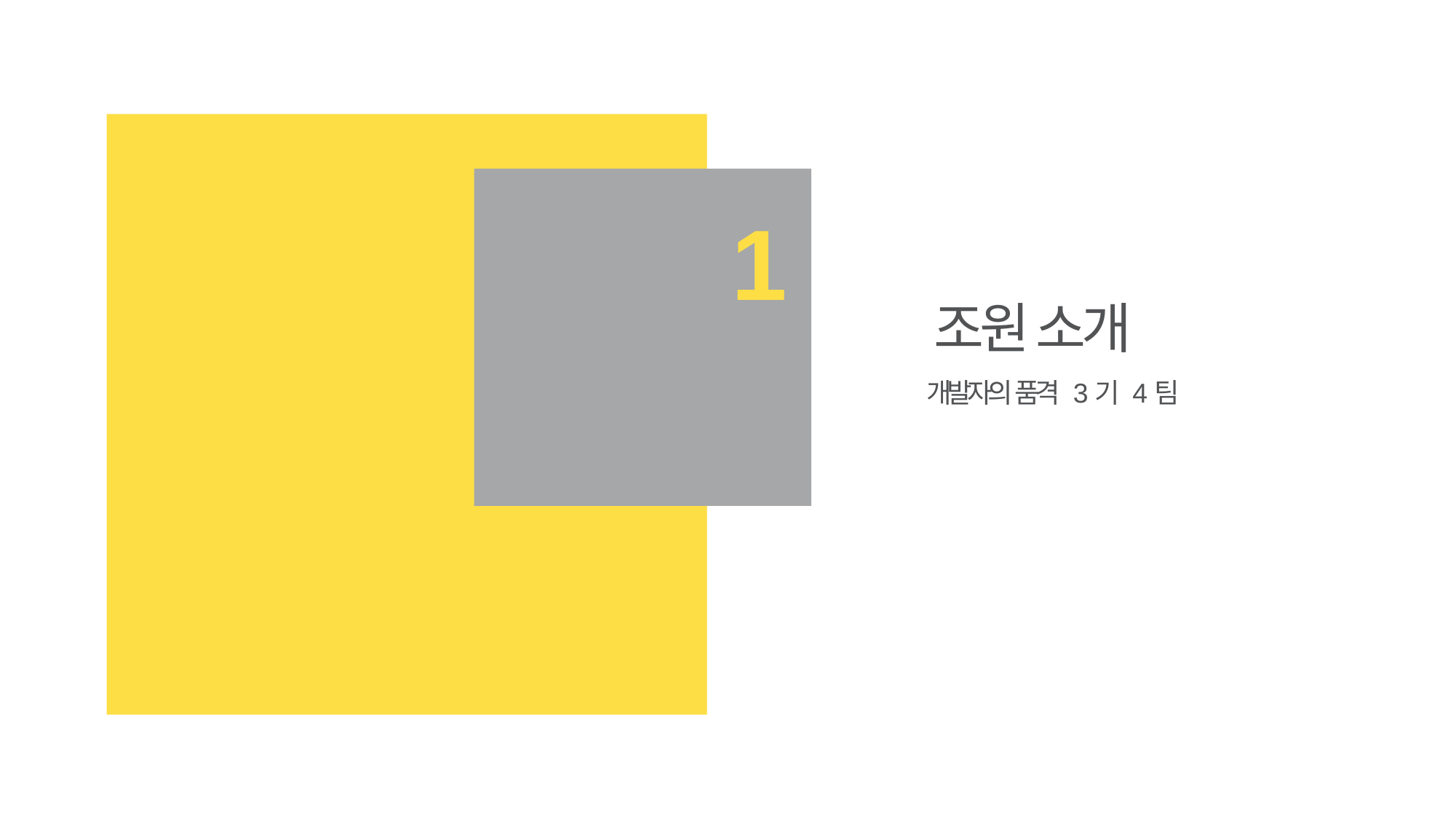

1
조원 소개
개발자의  품격  3기  4팀